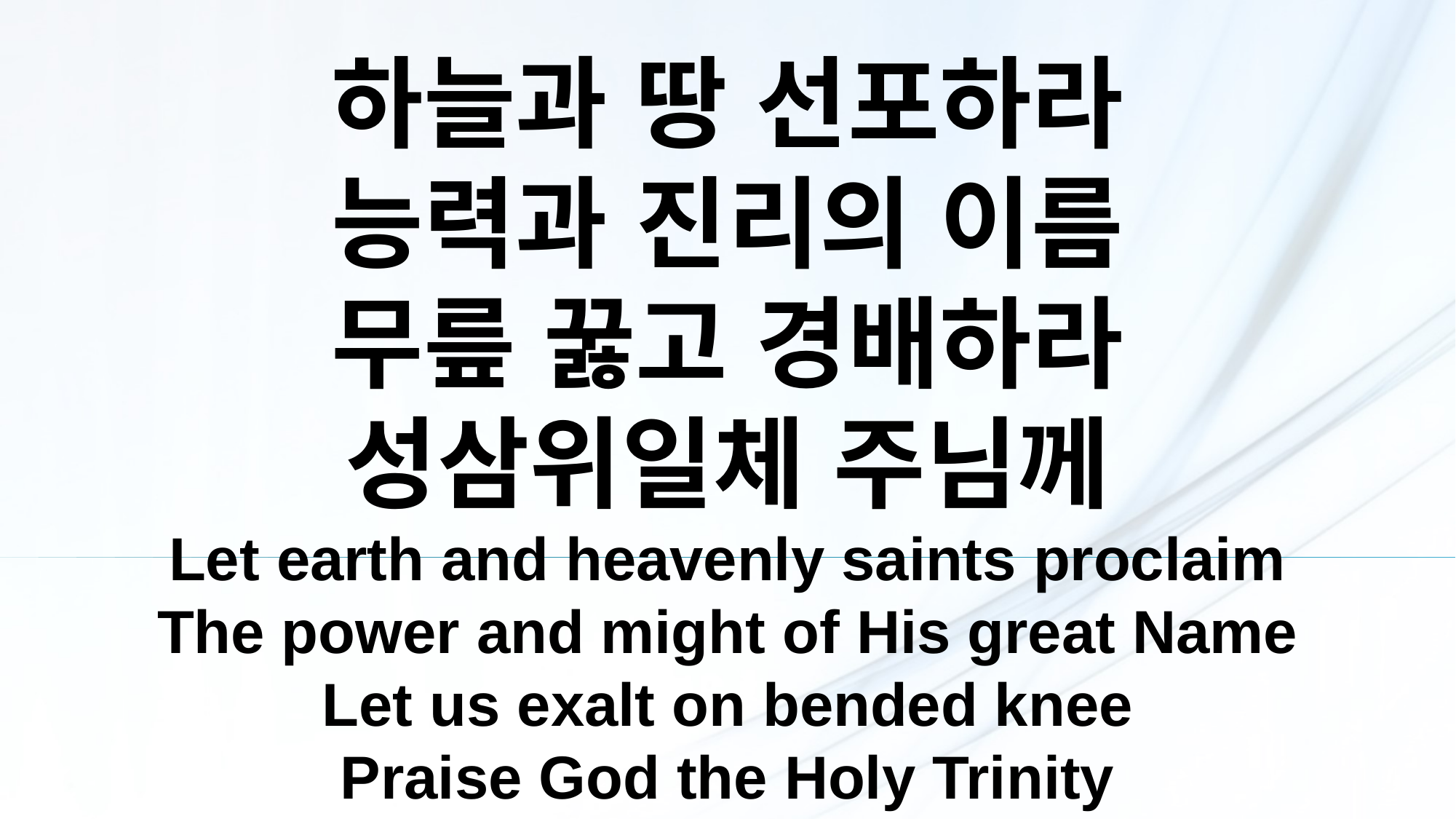

# 하늘과 땅 선포하라 능력과 진리의 이름 무릎 꿇고 경배하라 성삼위일체 주님께 Let earth and heavenly saints proclaim The power and might of His great Name Let us exalt on bended knee Praise God the Holy Trinity